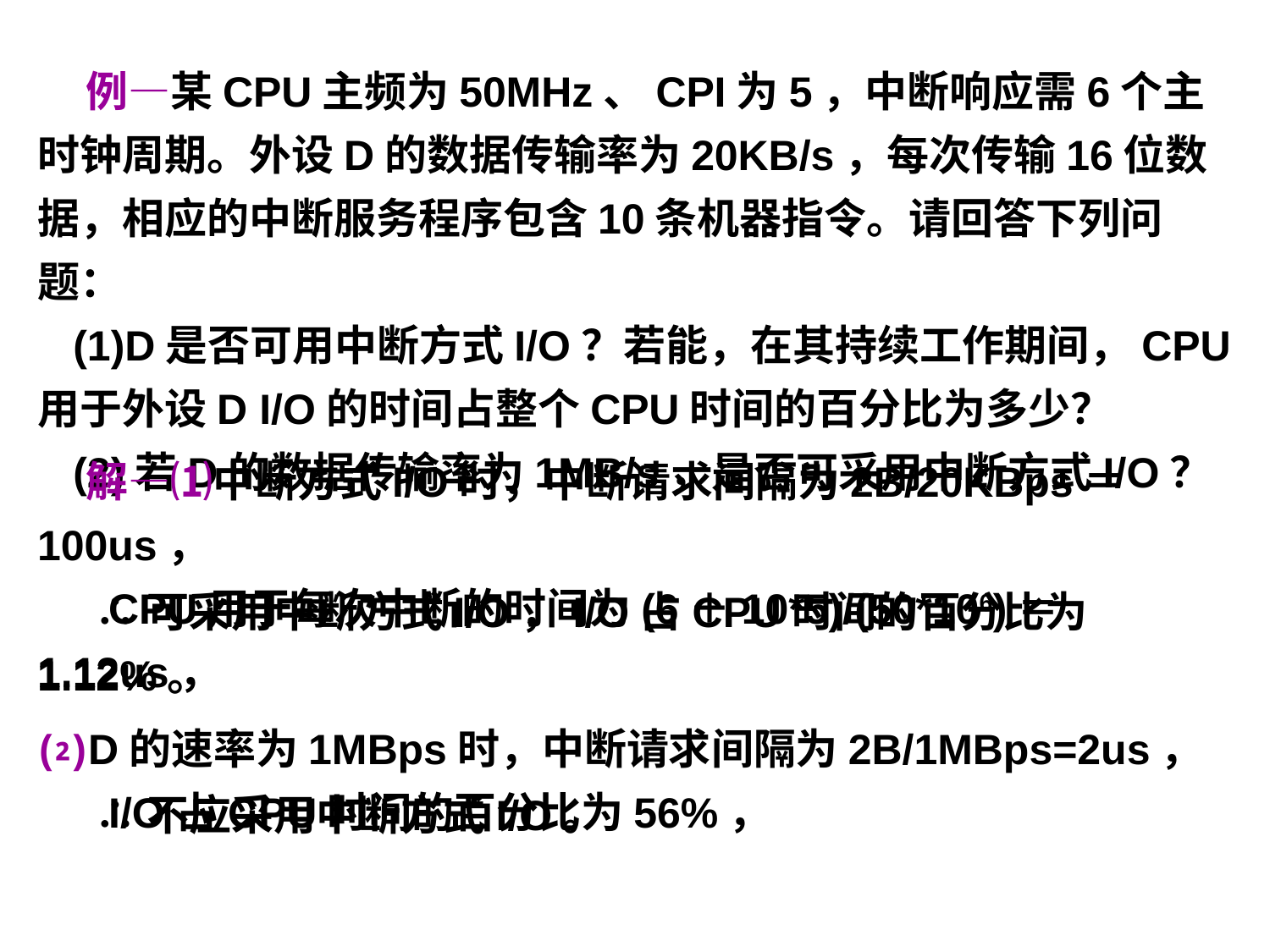

例—某CPU主频为50MHz、CPI为5，中断响应需6个主时钟周期。外设D的数据传输率为20KB/s，每次传输16位数据，相应的中断服务程序包含10条机器指令。请回答下列问题：
   (1)D是否可用中断方式I/O？若能，在其持续工作期间，CPU用于外设D I/O的时间占整个CPU时间的百分比为多少？
   (2)若D的数据传输率为1MB/s，是否可采用中断方式I/O？
    解—⑴中断方式I/O时，中断请求间隔为2B/20KBps＝100us，
      CPU用于每次中断的时间为(6＋10*5)/(50*106)＝1.12us，
      ∴可采用中断方式I/O，I/O占CPU时间的百分比为1.12%。
    ⑵D的速率为1MBps时，中断请求间隔为2B/1MBps=2us，
      I/O占CPU时间的百分比为56%，
      ∴不应采用中断方式I/O。
42